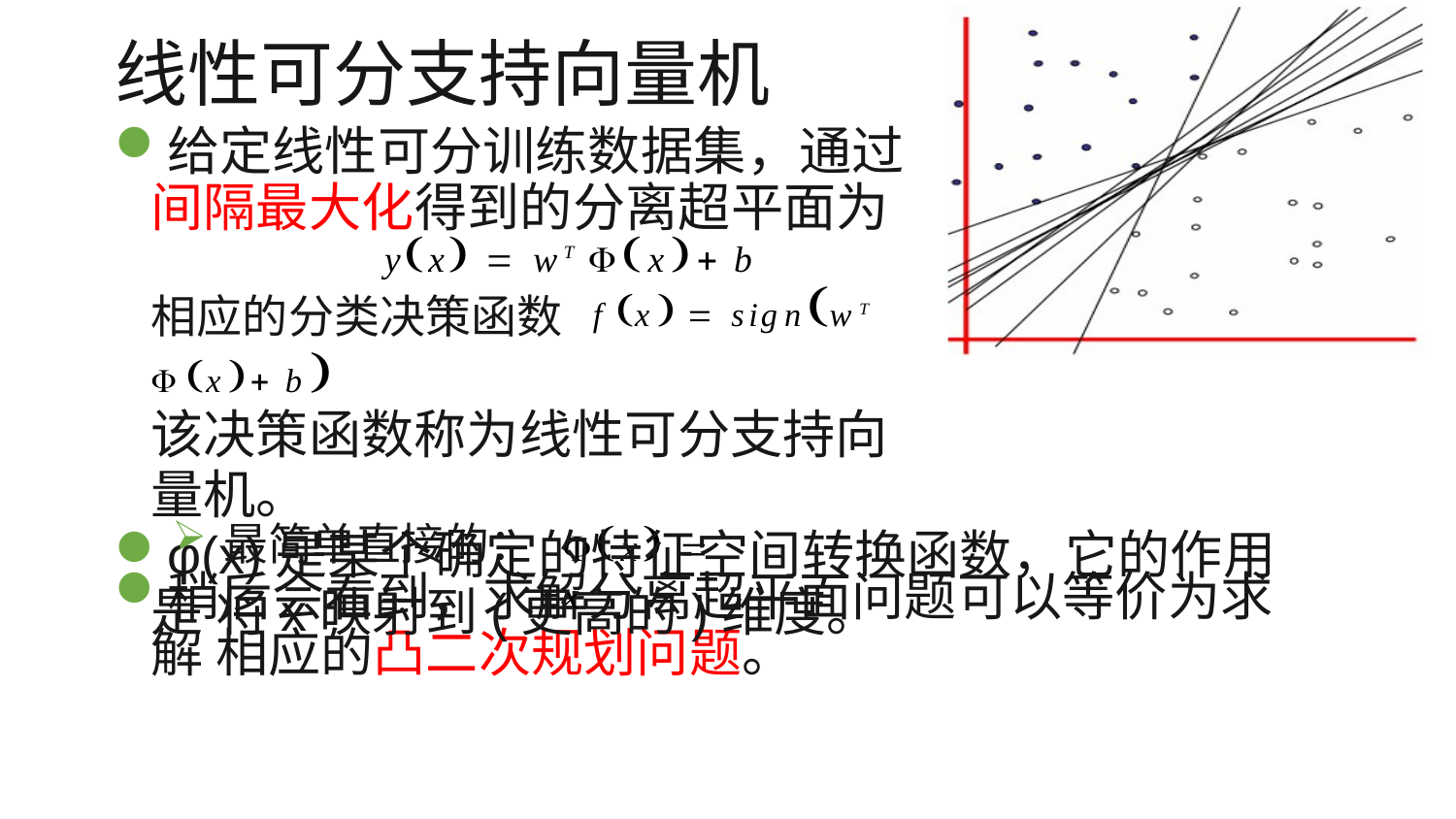

# 线性可分支持向量机
给定线性可分训练数据集，通过 间隔最大化得到的分离超平面为
y(x) = wT Φ(x)+ b
相应的分类决策函数 f (x) = sign(wT Φ(x)+ b)
该决策函数称为线性可分支持向量机。
φ(x)是某个确定的特征空间转换函数，它的作用是 将x映射到(更高的)维度。
Φ(x) = x
最简单直接的：
稍后会看到，求解分离超平面问题可以等价为求解 相应的凸二次规划问题。